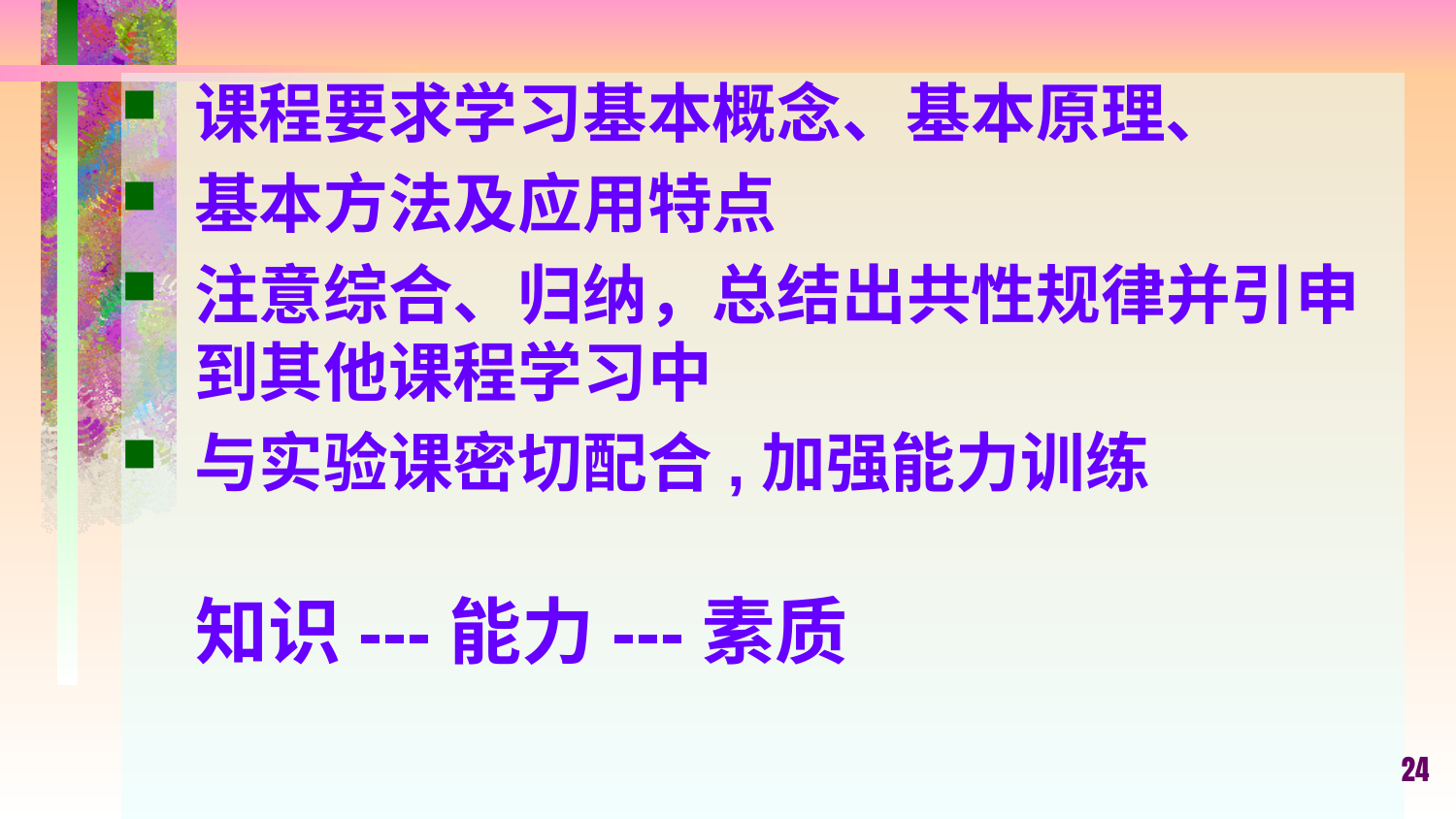

课程要求学习基本概念、基本原理、
基本方法及应用特点
注意综合、归纳，总结出共性规律并引申到其他课程学习中
与实验课密切配合,加强能力训练

   知识---能力---素质

24